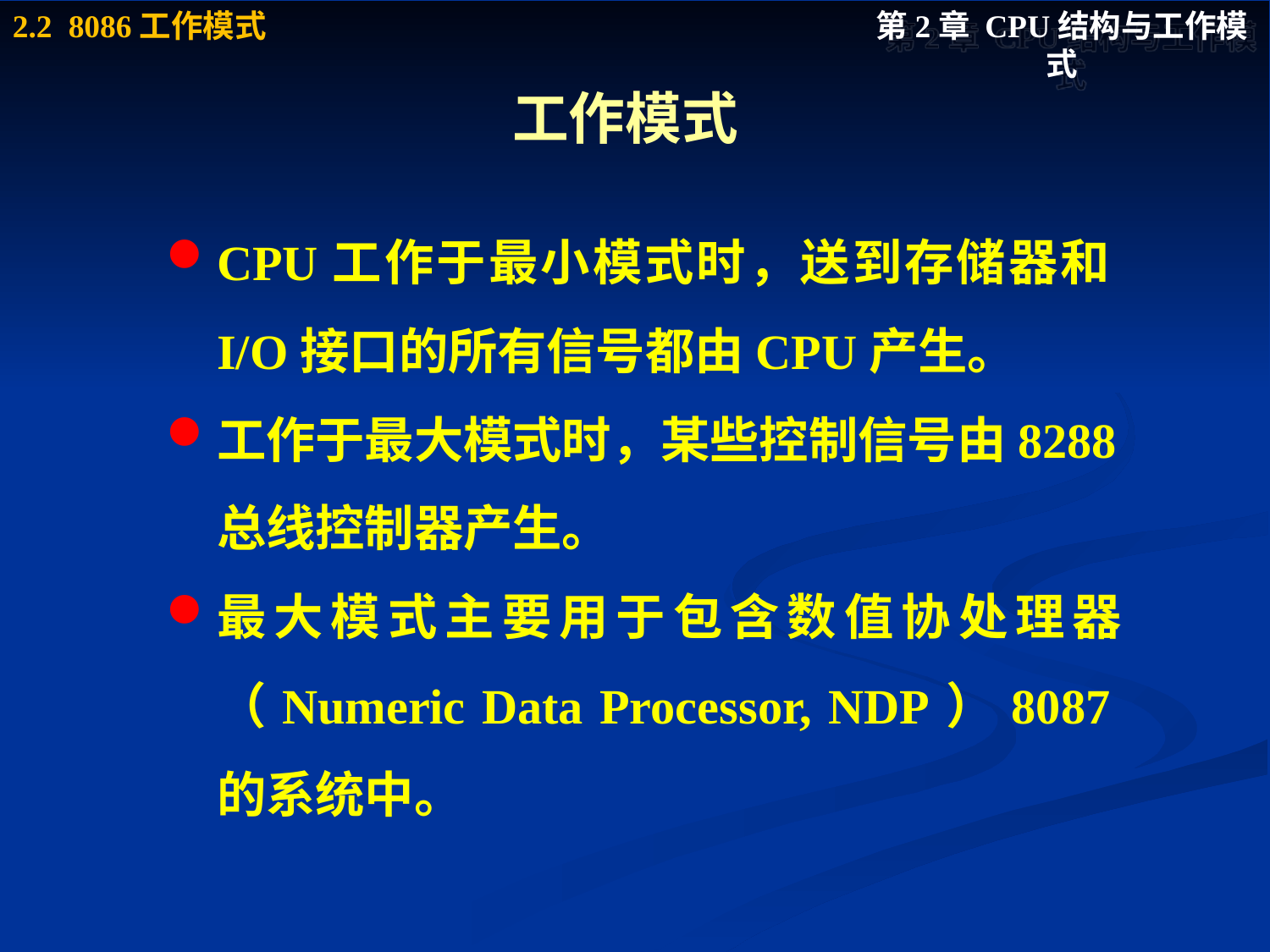

# 工作模式
CPU工作于最小模式时，送到存储器和I/O接口的所有信号都由CPU产生。
工作于最大模式时，某些控制信号由8288总线控制器产生。
最大模式主要用于包含数值协处理器（Numeric Data Processor, NDP）8087的系统中。